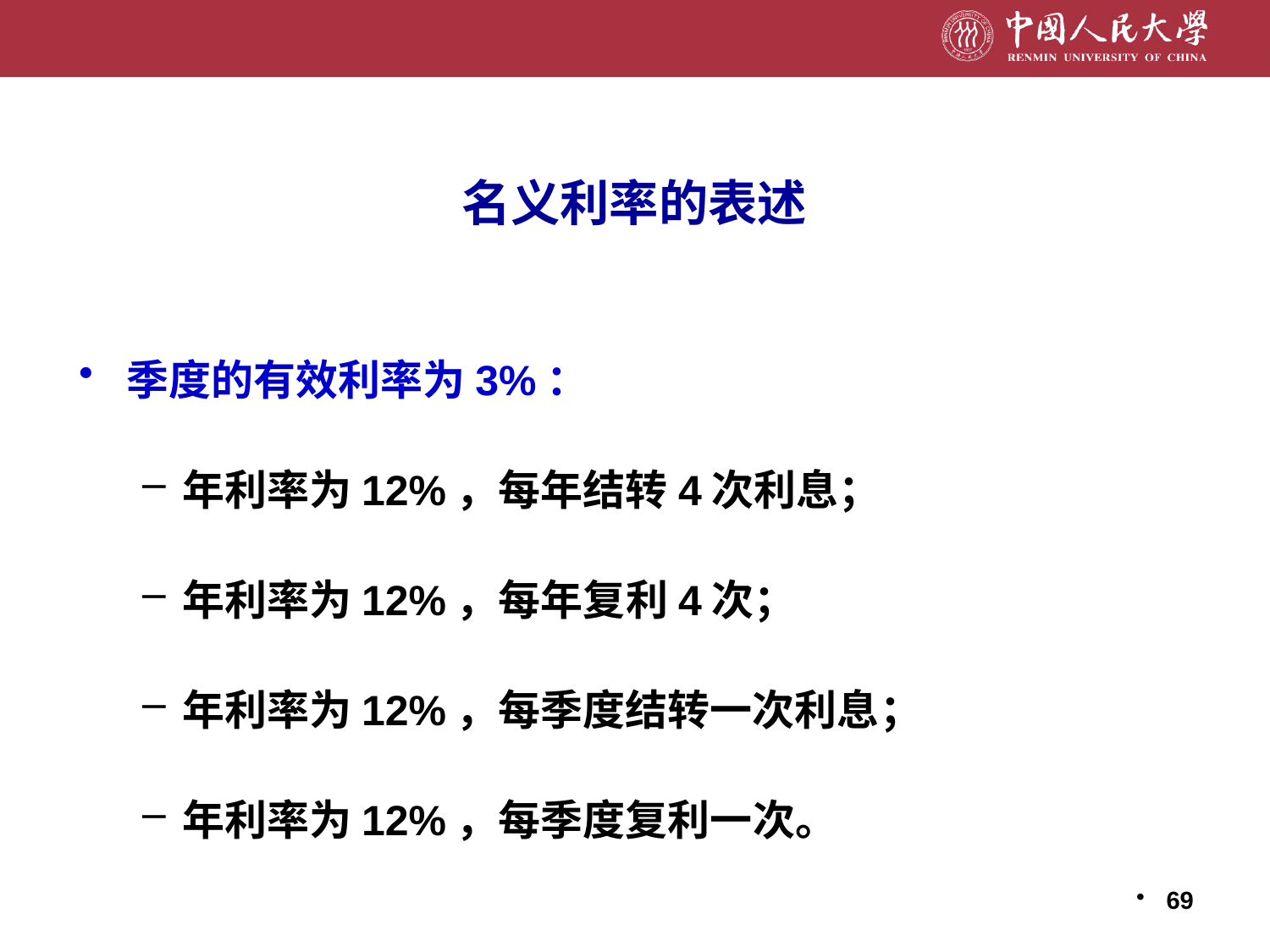

# 名义利率的表述
季度的有效利率为3%：
年利率为12%，每年结转4次利息；
年利率为12%，每年复利4次；
年利率为12%，每季度结转一次利息；
年利率为12%，每季度复利一次。
69